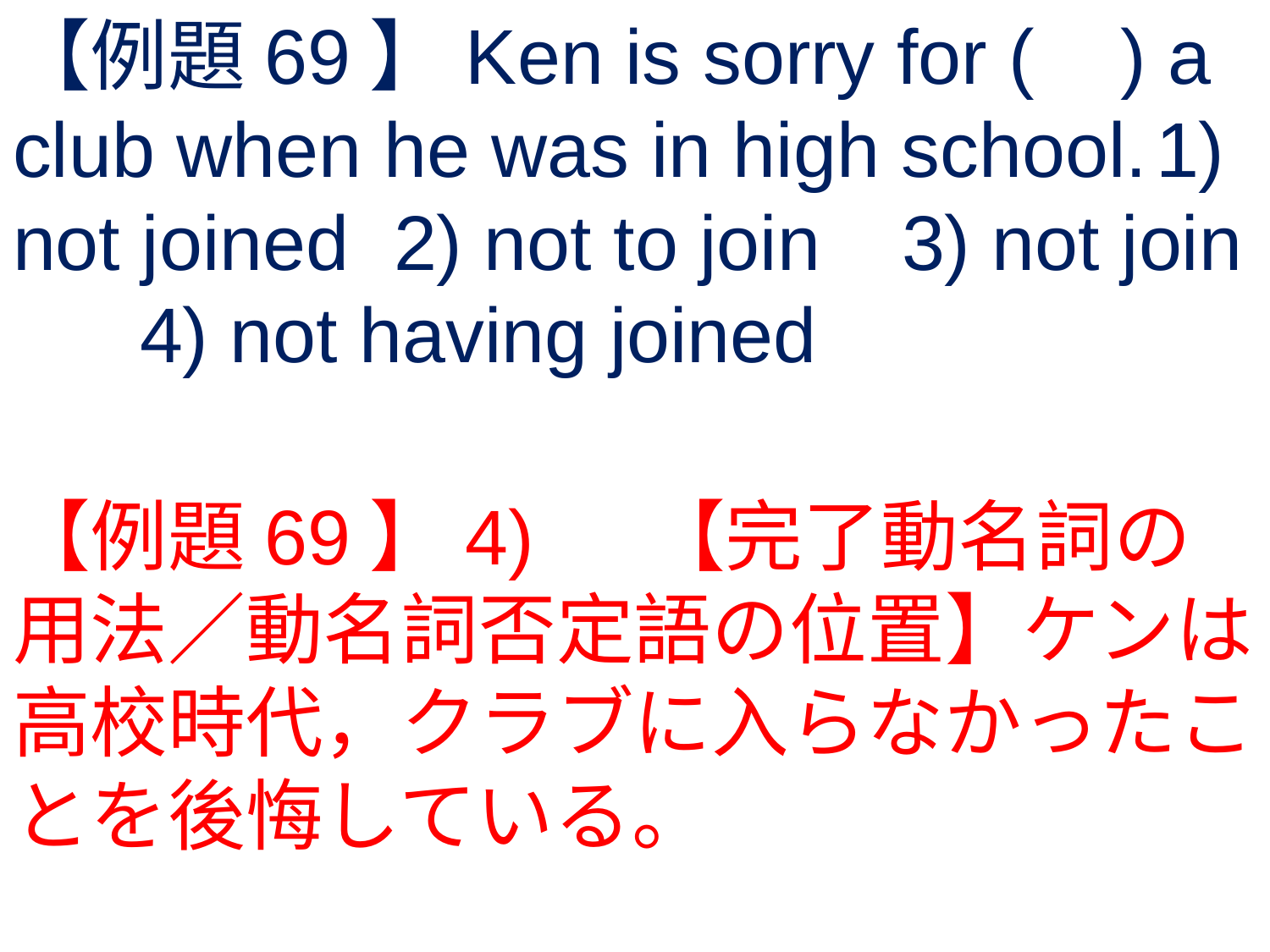

# 【例題69】Ken is sorry for (    ) a club when he was in high school.	1) not joined	2) not to join	3) not join	4) not having joined
【例題69】4) 	【完了動名詞の用法／動名詞否定語の位置】ケンは高校時代，クラブに入らなかったことを後悔している。